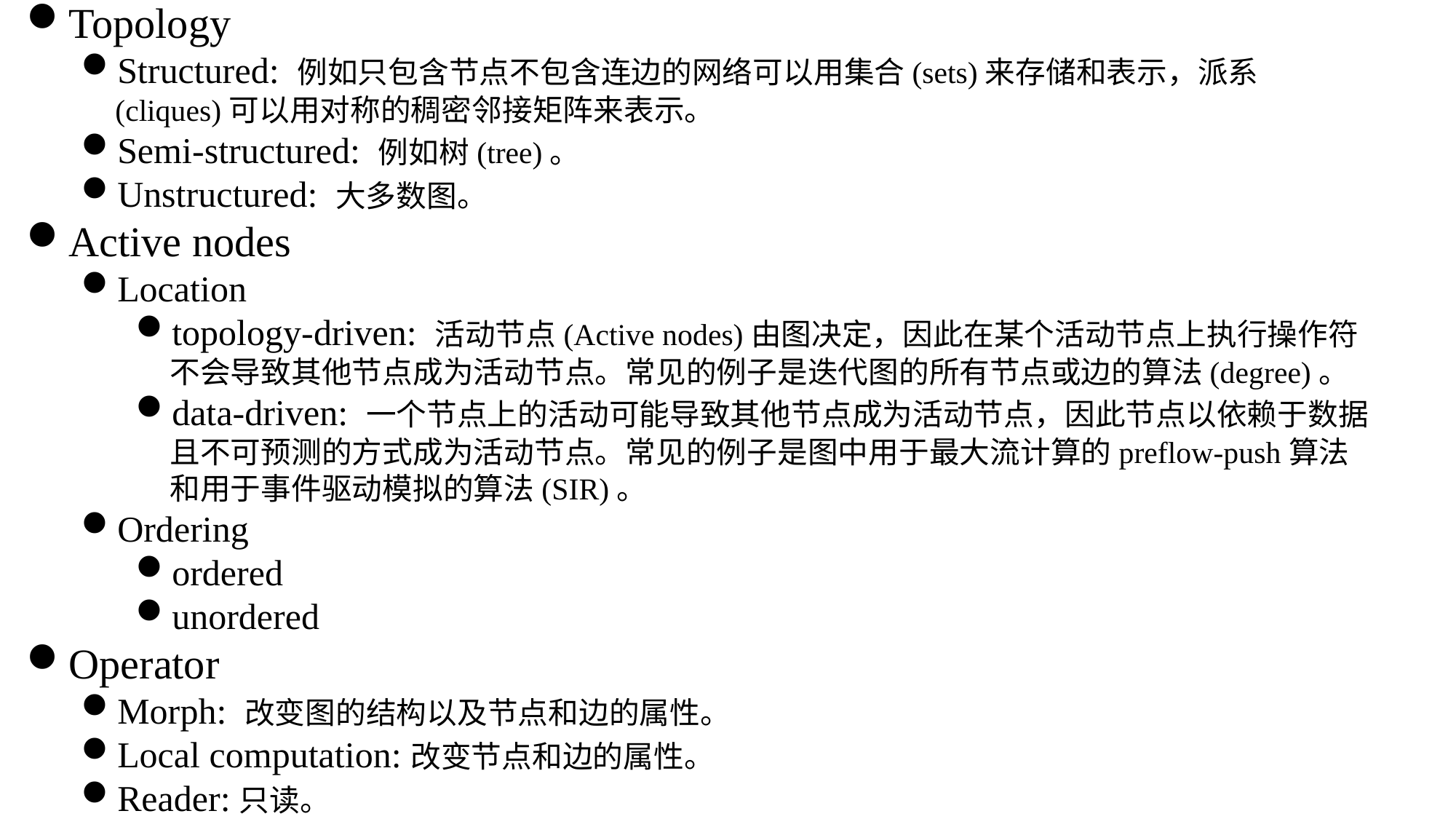

Topology
Structured: 例如只包含节点不包含连边的网络可以用集合(sets)来存储和表示，派系(cliques)可以用对称的稠密邻接矩阵来表示。
Semi-structured: 例如树(tree)。
Unstructured: 大多数图。
Active nodes
Location
topology-driven: 活动节点(Active nodes)由图决定，因此在某个活动节点上执行操作符不会导致其他节点成为活动节点。常见的例子是迭代图的所有节点或边的算法(degree)。
data-driven: 一个节点上的活动可能导致其他节点成为活动节点，因此节点以依赖于数据且不可预测的方式成为活动节点。常见的例子是图中用于最大流计算的preflow-push算法和用于事件驱动模拟的算法(SIR)。
Ordering
ordered
unordered
Operator
Morph: 改变图的结构以及节点和边的属性。
Local computation:改变节点和边的属性。
Reader:只读。